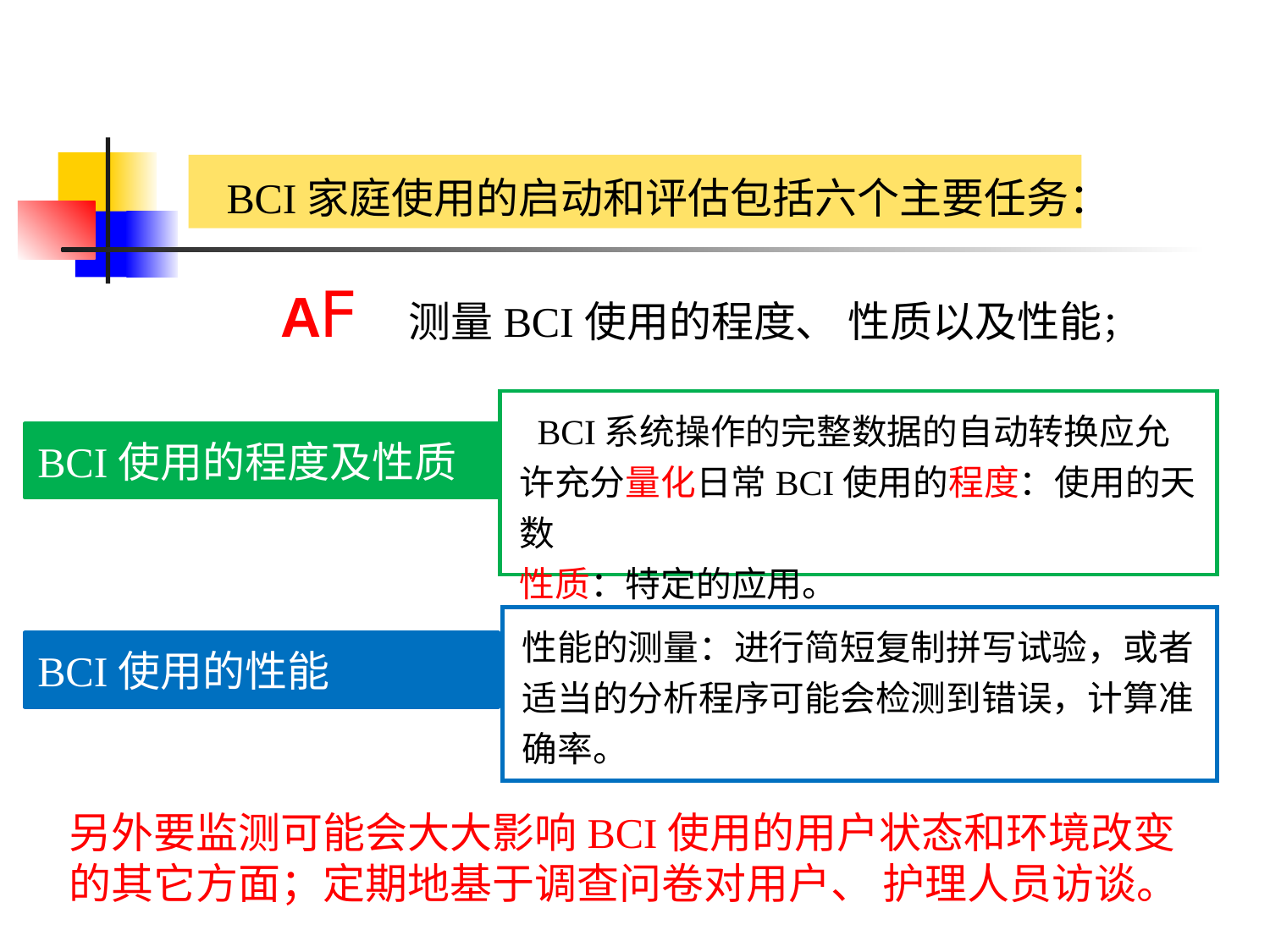

BCI家庭使用的启动和评估包括六个主要任务：
AF  测量BCI使用的程度、 性质以及性能；
  BCI系统操作的完整数据的自动转换应允许充分量化日常BCI使用的程度：使用的天数
性质：特定的应用。
BCI使用的程度及性质
性能的测量：进行简短复制拼写试验，或者适当的分析程序可能会检测到错误，计算准确率。
BCI使用的性能
另外要监测可能会大大影响BCI使用的用户状态和环境改变的其它方面；定期地基于调查问卷对用户、 护理人员访谈。